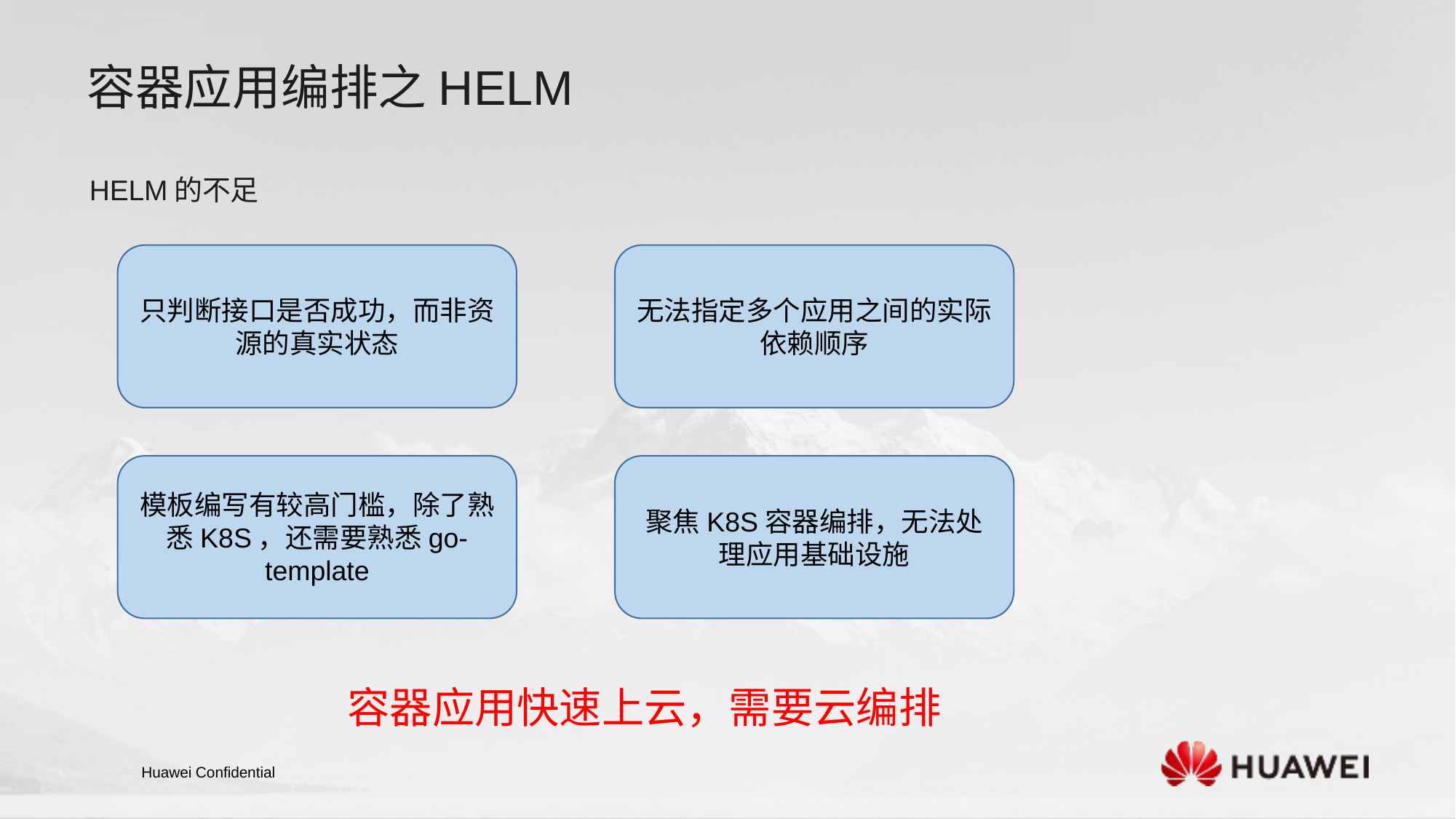

容器应用编排之HELM
HELM的不足
只判断接口是否成功，而非资源的真实状态
无法指定多个应用之间的实际依赖顺序
模板编写有较高门槛，除了熟悉K8S，还需要熟悉go-template
聚焦K8S容器编排，无法处理应用基础设施
容器应用快速上云，需要云编排